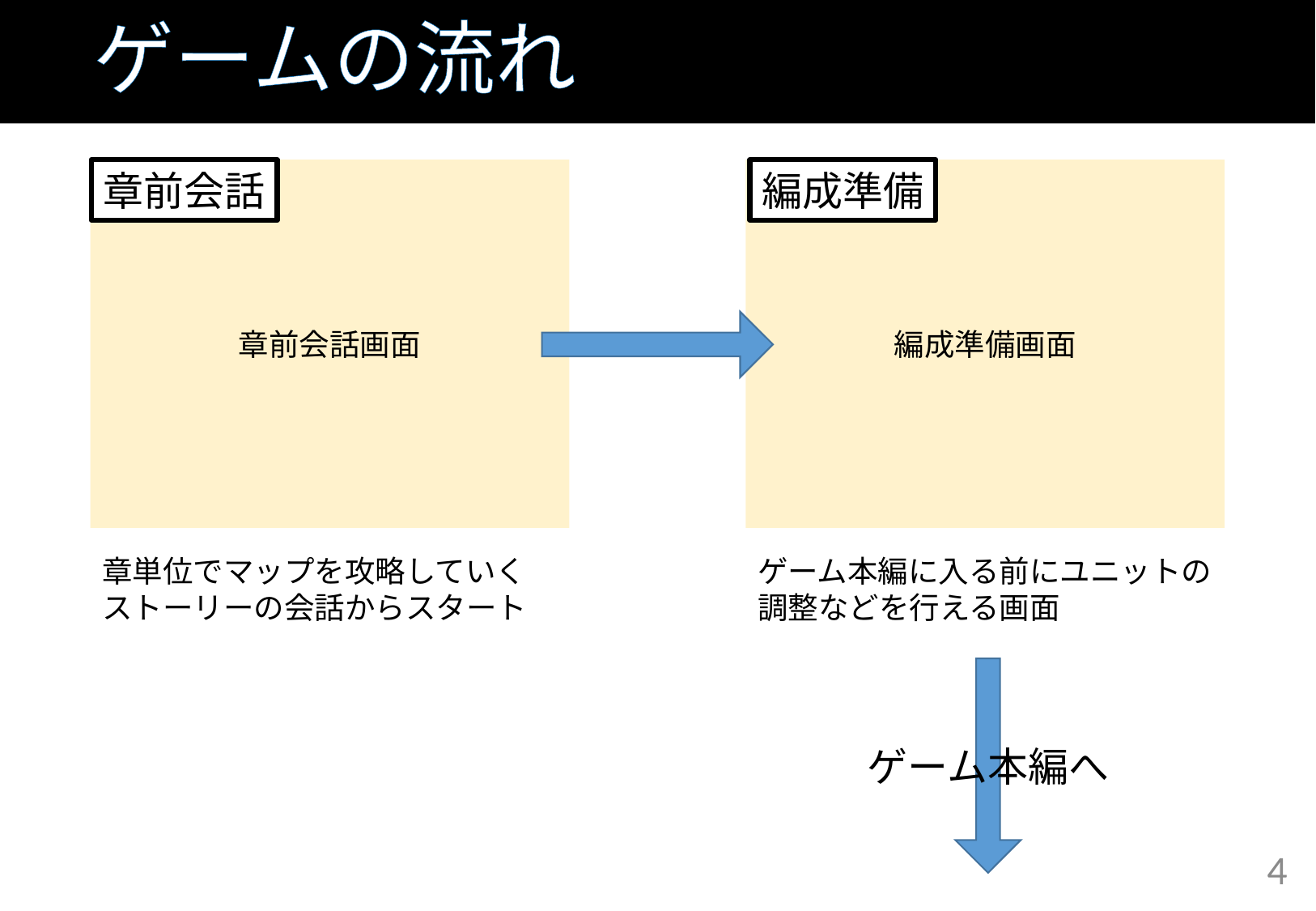

# ゲームの流れ
章前会話画面
章前会話
編成準備画面
編成準備

章単位でマップを攻略していく
ストーリーの会話からスタート
ゲーム本編に入る前にユニットの
調整などを行える画面

ゲーム本編へ
4